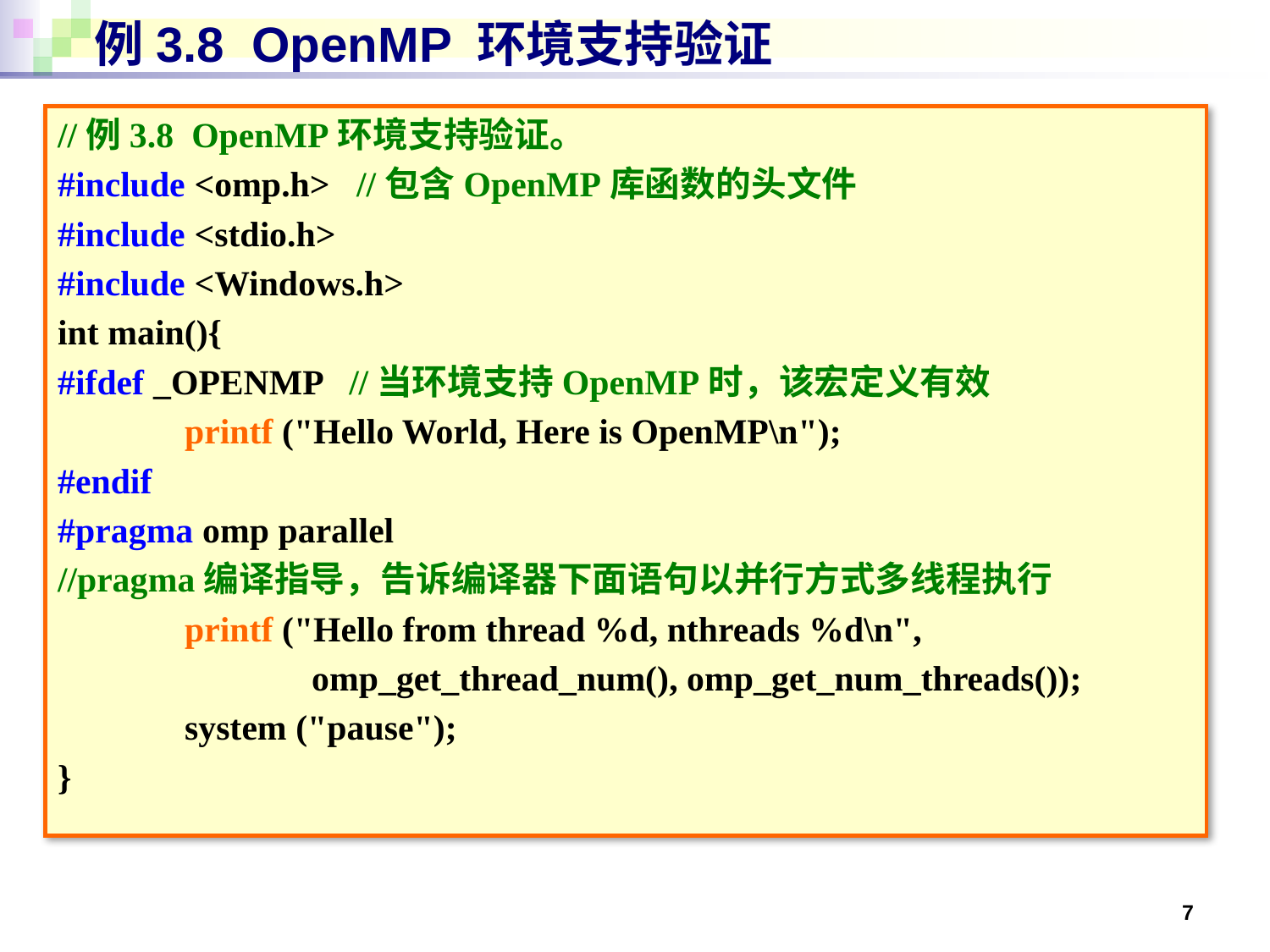

# 例3.8  OpenMP 环境支持验证
//例3.8  OpenMP环境支持验证。
#include <omp.h>   //包含OpenMP库函数的头文件
#include <stdio.h>
#include <Windows.h>
int main(){
#ifdef _OPENMP   //当环境支持OpenMP时，该宏定义有效
	printf ("Hello World, Here is OpenMP\n");
#endif
#pragma omp parallel
//pragma编译指导，告诉编译器下面语句以并行方式多线程执行
	printf ("Hello from thread %d, nthreads %d\n",
		omp_get_thread_num(), omp_get_num_threads());
	system ("pause");
}
7